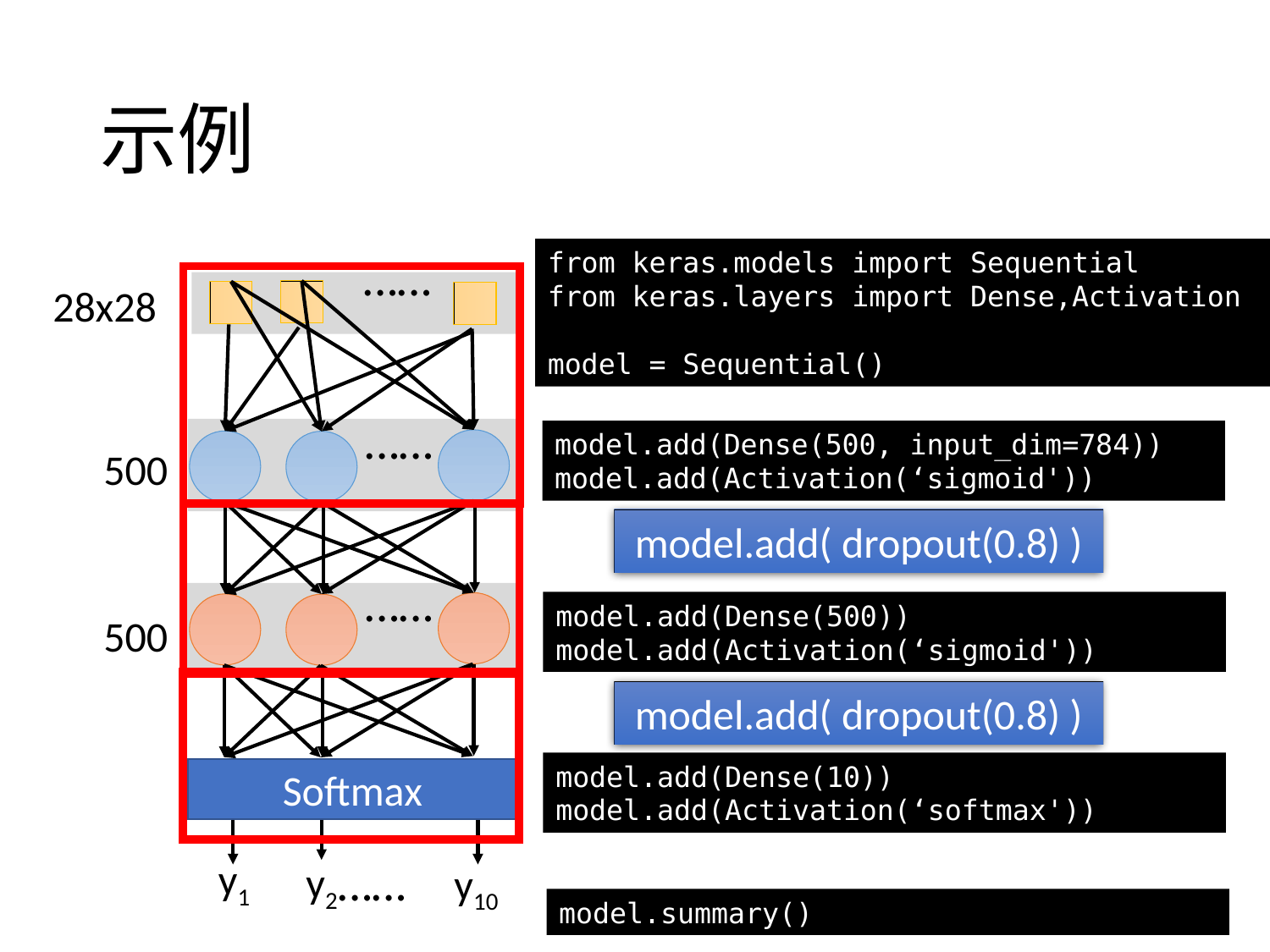

# 示例
from keras.models import Sequential
from keras.layers import Dense,Activation

model = Sequential()

……

……

……

28x28
model.add(Dense(500, input_dim=784))
model.add(Activation(‘sigmoid'))
500

model.add( dropout(0.8) )
model.add(Dense(500))
model.add(Activation(‘sigmoid'))
500

model.add( dropout(0.8) )
model.add(Dense(10))
model.add(Activation(‘softmax'))
Softmax
y1
y2
y10
……
model.summary()